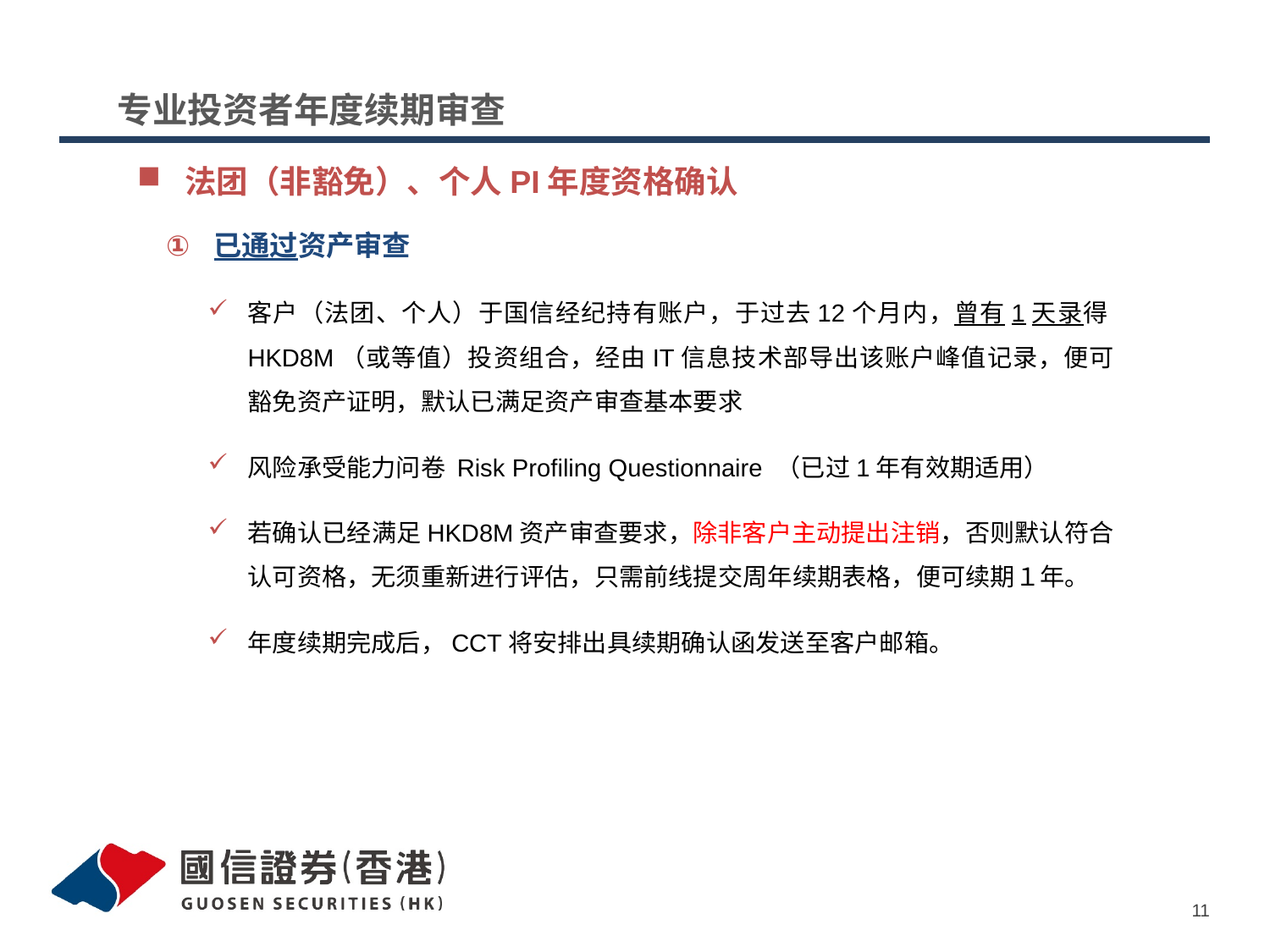

# 专业投资者年度续期审查
法团（非豁免）、个人PI年度资格确认
已通过资产审查
客户（法团、个人）于国信经纪持有账户，于过去12个月内，曾有1天录得HKD8M（或等值）投资组合，经由IT信息技术部导出该账户峰值记录，便可豁免资产证明，默认已满足资产审查基本要求
风险承受能力问卷 Risk Profiling Questionnaire （已过1年有效期适用）
若确认已经满足HKD8M资产审查要求，除非客户主动提出注销，否则默认符合认可资格，无须重新进行评估，只需前线提交周年续期表格，便可续期１年。
年度续期完成后，CCT将安排出具续期确认函发送至客户邮箱。